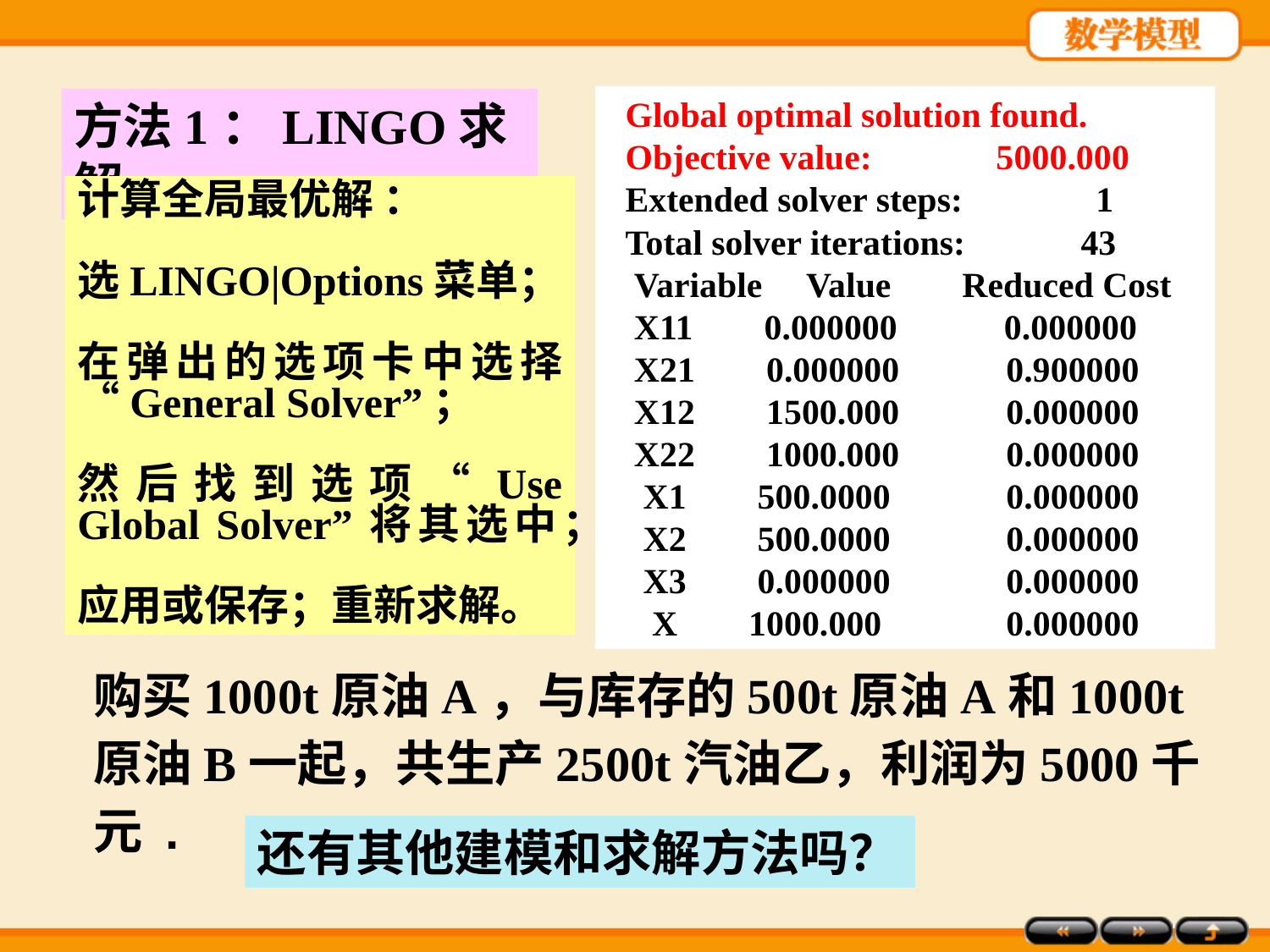

Global optimal solution found.
  Objective value:              5000.000
  Extended solver steps:               1
  Total solver iterations:             43
   Variable     Value        Reduced Cost
   X11        0.000000            0.000000
   X21        0.000000            0.900000
   X12        1500.000            0.000000
   X22        1000.000            0.000000
    X1        500.0000             0.000000
    X2        500.0000             0.000000
    X3        0.000000             0.000000
     X        1000.000              0.000000
方法1：LINGO求解
计算全局最优解 ：

选LINGO|Options菜单；

在弹出的选项卡中选择“General Solver”；

然后找到选项“Use Global Solver”将其选中；

应用或保存；重新求解。
购买1000t原油A，与库存的500t原油A和1000t原油B一起，共生产2500t汽油乙，利润为5000千元 .
还有其他建模和求解方法吗？